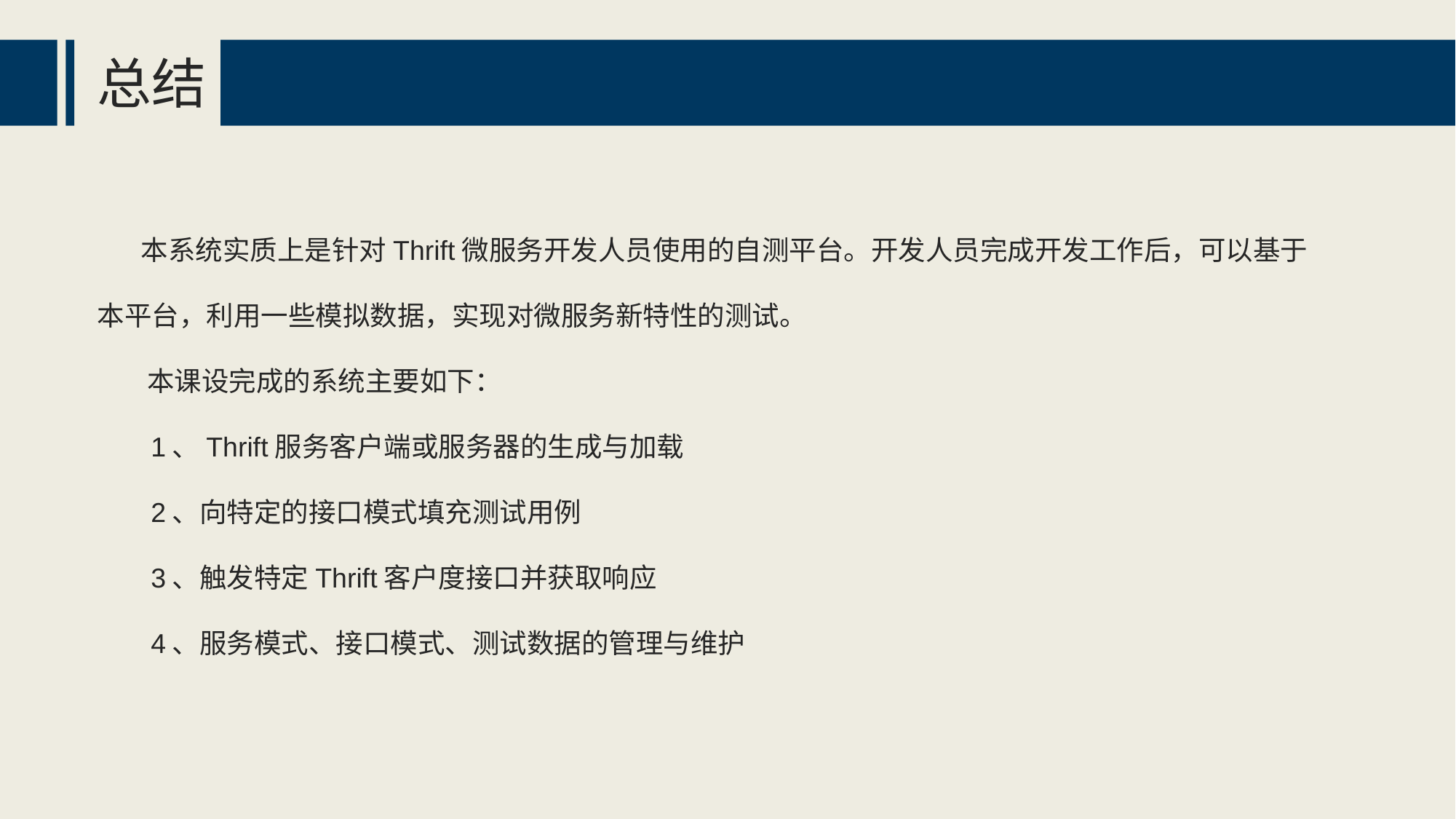

总结
      本系统实质上是针对Thrift微服务开发人员使用的自测平台。开发人员完成开发工作后，可以基于
本平台，利用一些模拟数据，实现对微服务新特性的测试。
       本课设完成的系统主要如下：
       1、Thrift服务客户端或服务器的生成与加载
       2、向特定的接口模式填充测试用例
       3、触发特定Thrift客户度接口并获取响应
       4、服务模式、接口模式、测试数据的管理与维护